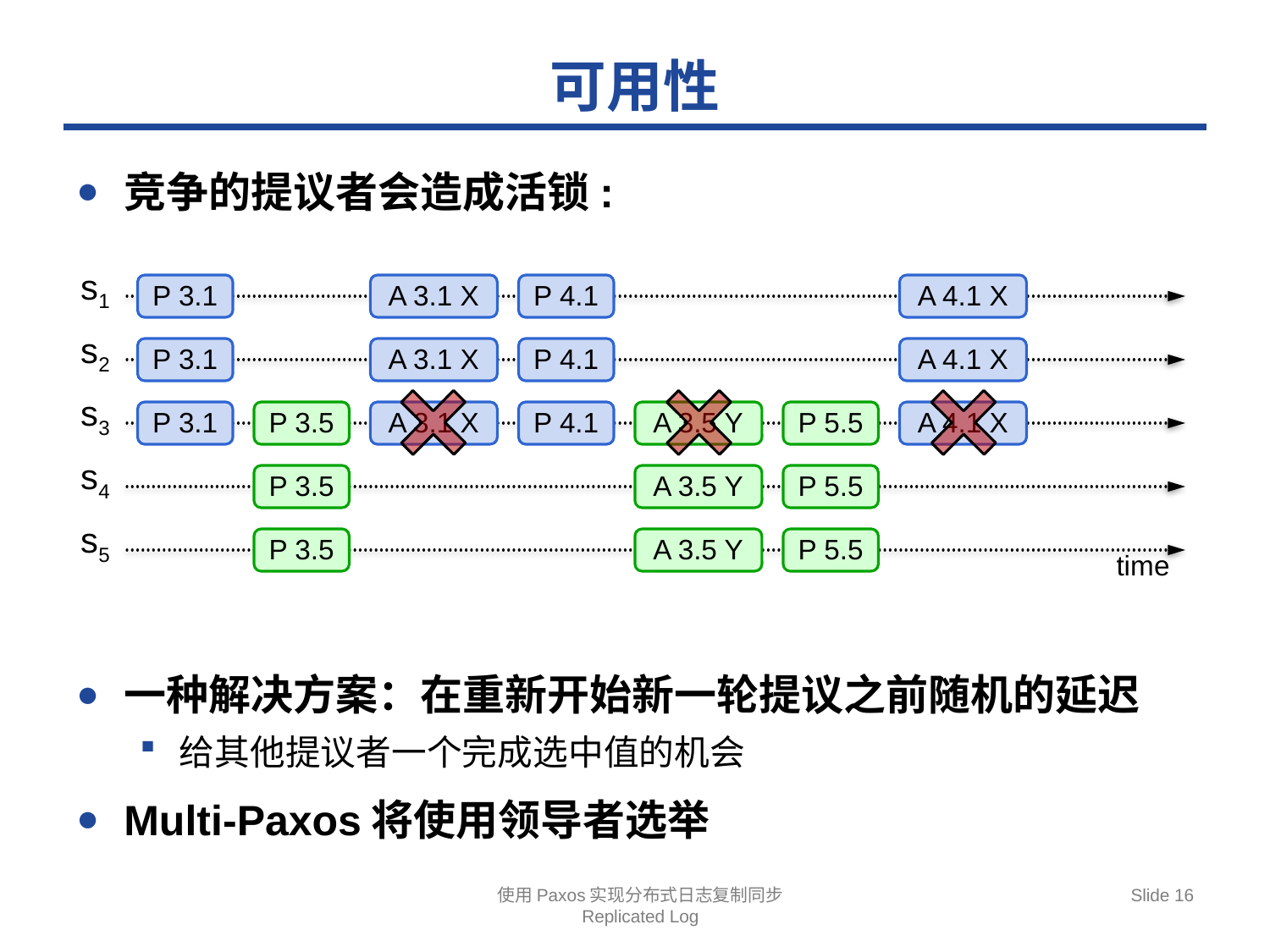

# 可用性
竞争的提议者会造成活锁:

一种解决方案：在重新开始新一轮提议之前随机的延迟
给其他提议者一个完成选中值的机会
Multi-Paxos将使用领导者选举
s1
P 3.1
A 3.1 X
P 4.1
A 4.1 X
s2
P 3.1
A 3.1 X
P 4.1
A 4.1 X

s3
P 3.1
P 3.5
A 3.1 X
P 4.1
A 3.5 Y
P 5.5
A 4.1 X
s4
P 3.5
A 3.5 Y
P 5.5
s5
P 3.5
A 3.5 Y
P 5.5
time

使用Paxos实现分布式日志复制同步
Replicated Log
Slide 16